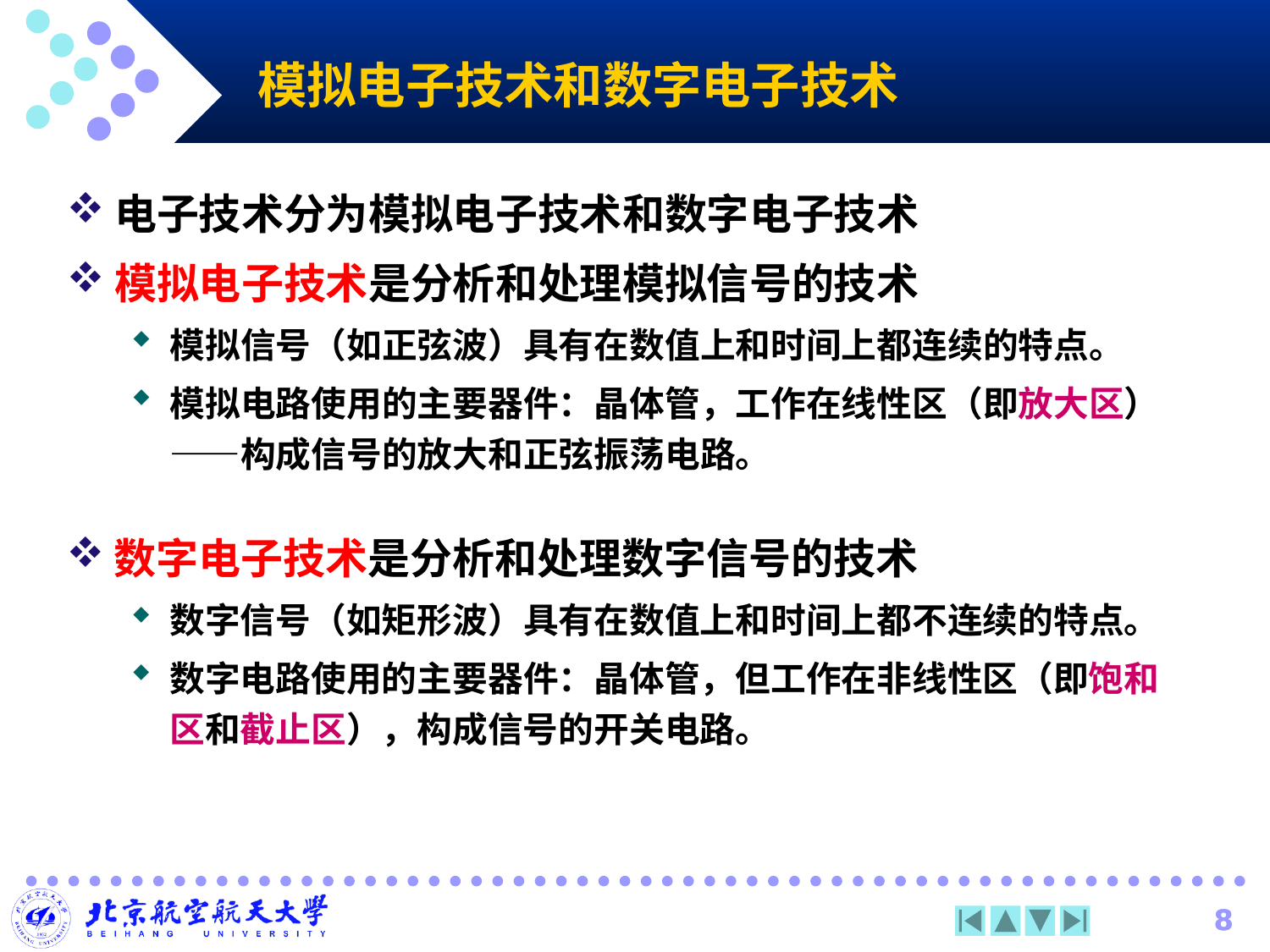

模拟电子技术和数字电子技术
电子技术分为模拟电子技术和数字电子技术
模拟电子技术是分析和处理模拟信号的技术
模拟信号（如正弦波）具有在数值上和时间上都连续的特点。
模拟电路使用的主要器件：晶体管，工作在线性区（即放大区）——构成信号的放大和正弦振荡电路。

数字电子技术是分析和处理数字信号的技术
数字信号（如矩形波）具有在数值上和时间上都不连续的特点。
数字电路使用的主要器件：晶体管，但工作在非线性区（即饱和区和截止区），构成信号的开关电路。
8
8